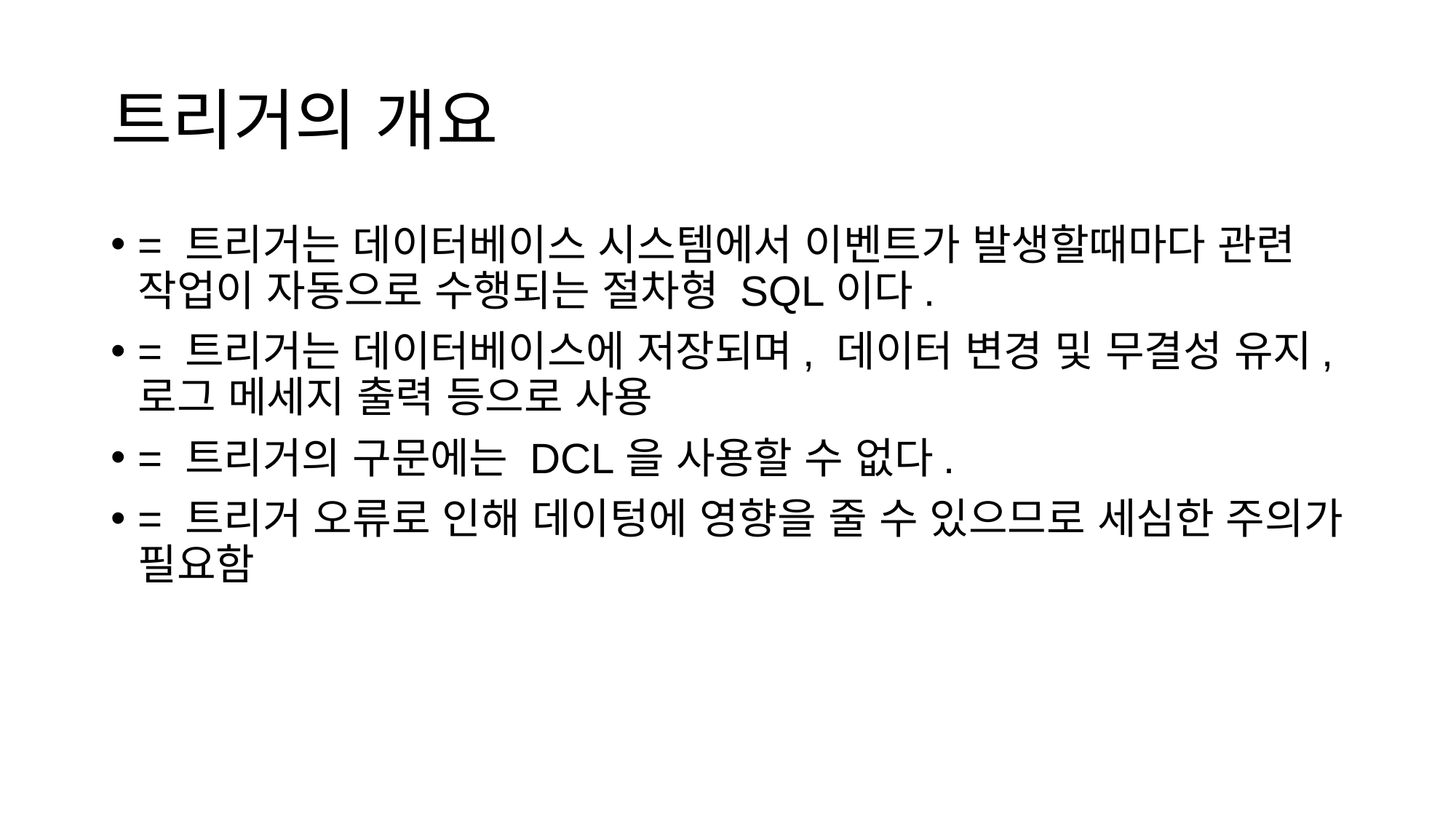

# 트리거의 개요
= 트리거는 데이터베이스 시스템에서 이벤트가 발생할때마다 관련 작업이 자동으로 수행되는 절차형 SQL이다.
= 트리거는 데이터베이스에 저장되며, 데이터 변경 및 무결성 유지,로그 메세지 출력 등으로 사용
= 트리거의 구문에는 DCL을 사용할 수 없다.
= 트리거 오류로 인해 데이텅에 영향을 줄 수 있으므로 세심한 주의가 필요함